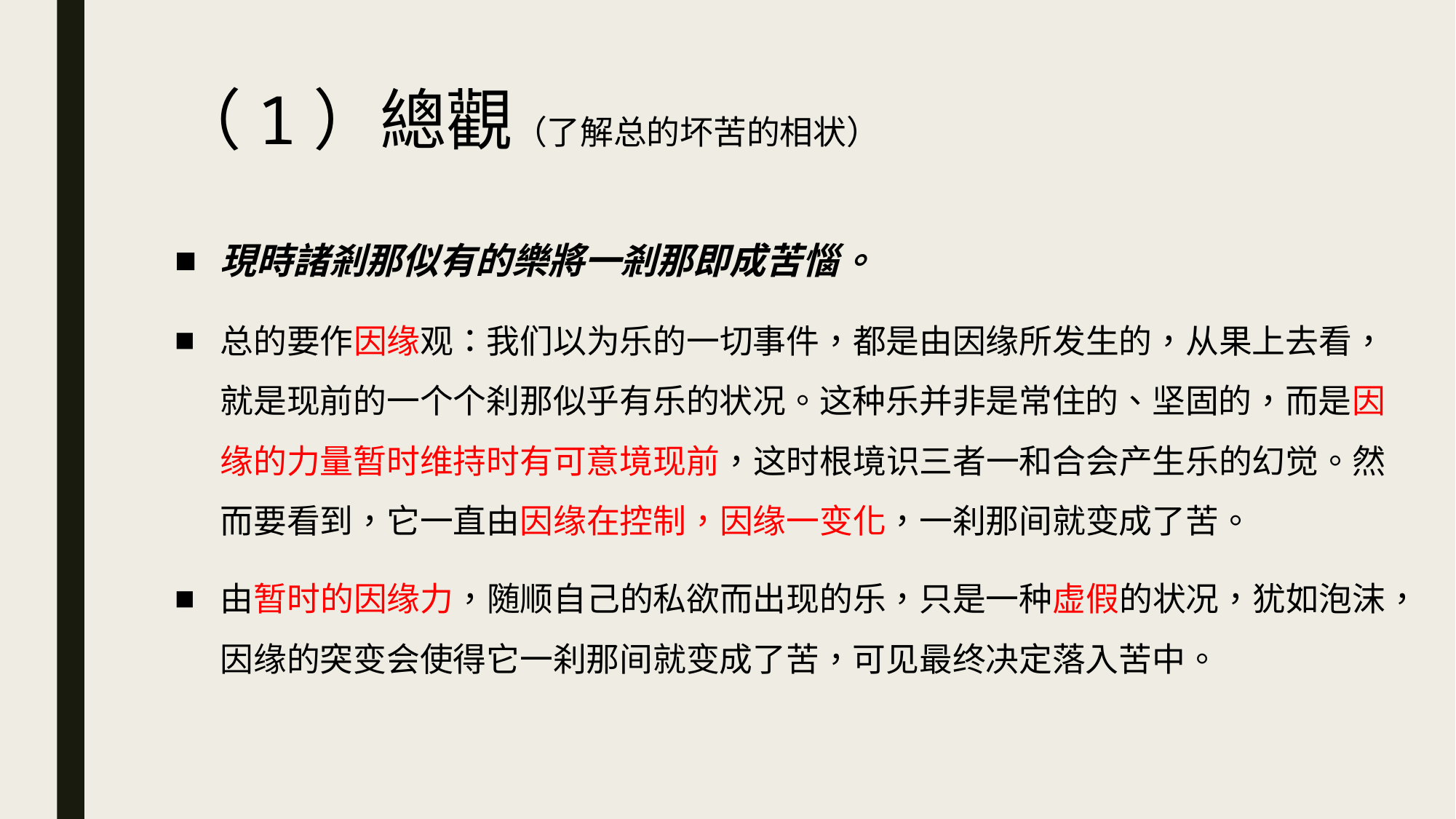

# （1）總觀（了解总的坏苦的相状）
現時諸剎那似有的樂將一剎那即成苦惱。
总的要作因缘观：我们以为乐的一切事件，都是由因缘所发生的，从果上去看，就是现前的一个个刹那似乎有乐的状况。这种乐并非是常住的、坚固的，而是因缘的力量暂时维持时有可意境现前，这时根境识三者一和合会产生乐的幻觉。然而要看到，它一直由因缘在控制，因缘一变化，一刹那间就变成了苦。
由暂时的因缘力，随顺自己的私欲而出现的乐，只是一种虚假的状况，犹如泡沫，因缘的突变会使得它一刹那间就变成了苦，可见最终决定落入苦中。